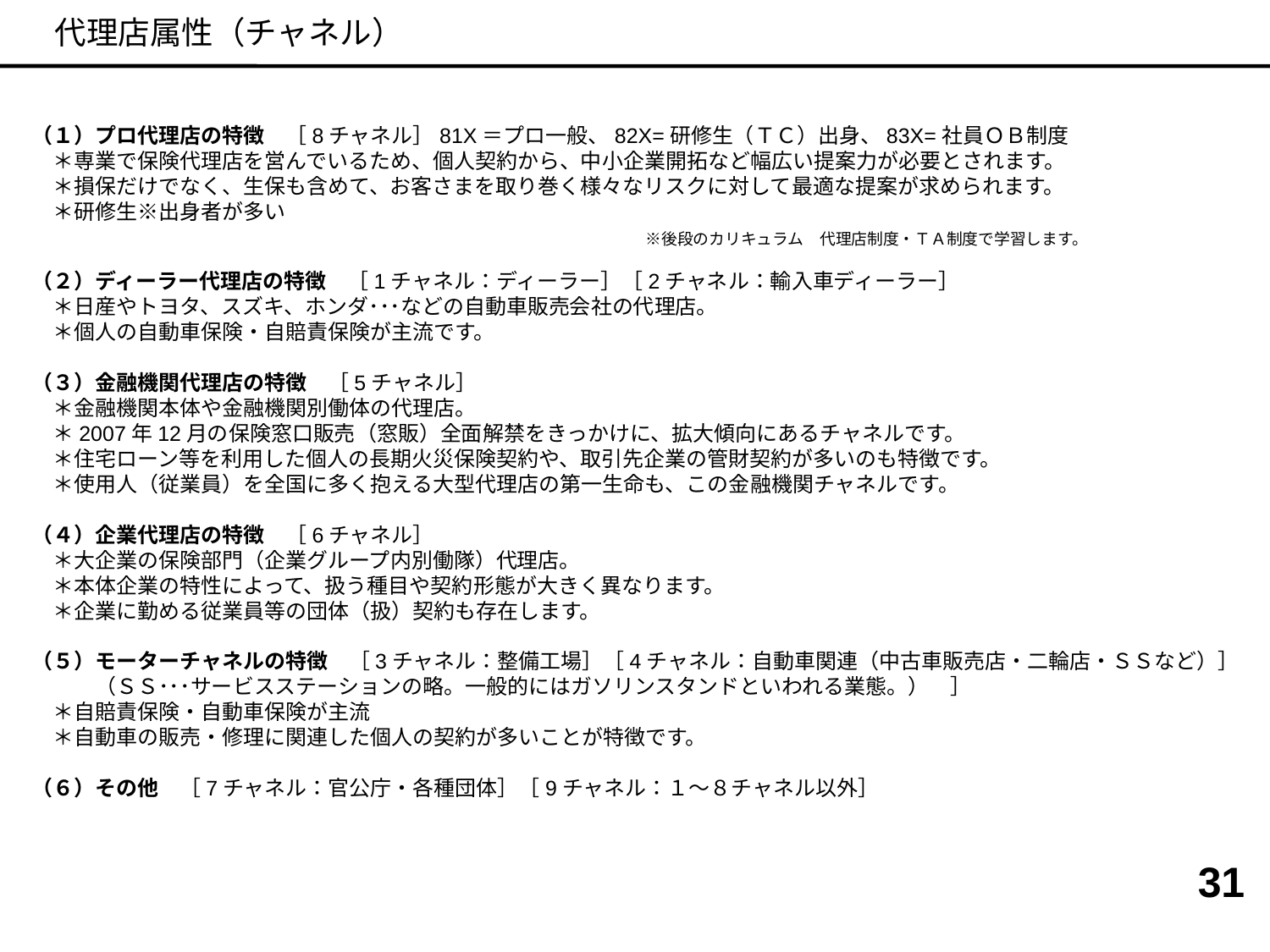

代理店属性（チャネル）

（１）プロ代理店の特徴　［8チャネル］81X＝プロ一般、82X=研修生（ＴＣ）出身、83X=社員ＯＢ制度
　＊専業で保険代理店を営んでいるため、個人契約から、中小企業開拓など幅広い提案力が必要とされます。
　＊損保だけでなく、生保も含めて、お客さまを取り巻く様々なリスクに対して最適な提案が求められます。
　＊研修生※出身者が多い
　　　　　　　　　　　　　　　　　　　　　　　　　　　　　※後段のカリキュラム　代理店制度・ＴＡ制度で学習します。

（２）ディーラー代理店の特徴　［1チャネル：ディーラー］［2チャネル：輸入車ディーラー］
　＊日産やトヨタ、スズキ、ホンダ･･･などの自動車販売会社の代理店。
　＊個人の自動車保険・自賠責保険が主流です。

（３）金融機関代理店の特徴　［5チャネル］
　＊金融機関本体や金融機関別働体の代理店。
　＊2007年12月の保険窓口販売（窓販）全面解禁をきっかけに、拡大傾向にあるチャネルです。
　＊住宅ローン等を利用した個人の長期火災保険契約や、取引先企業の管財契約が多いのも特徴です。
　＊使用人（従業員）を全国に多く抱える大型代理店の第一生命も、この金融機関チャネルです。

（４）企業代理店の特徴　［6チャネル］
　＊大企業の保険部門（企業グループ内別働隊）代理店。
　＊本体企業の特性によって、扱う種目や契約形態が大きく異なります。
　＊企業に勤める従業員等の団体（扱）契約も存在します。

（５）モーターチャネルの特徴　［3チャネル：整備工場］［4チャネル：自動車関連（中古車販売店・二輪店・ＳＳなど）］
　　　（ＳＳ･･･サービスステーションの略。一般的にはガソリンスタンドといわれる業態。）　］
　＊自賠責保険・自動車保険が主流
　＊自動車の販売・修理に関連した個人の契約が多いことが特徴です。

（６）その他　［7チャネル：官公庁・各種団体］［9チャネル：１～８チャネル以外］

31